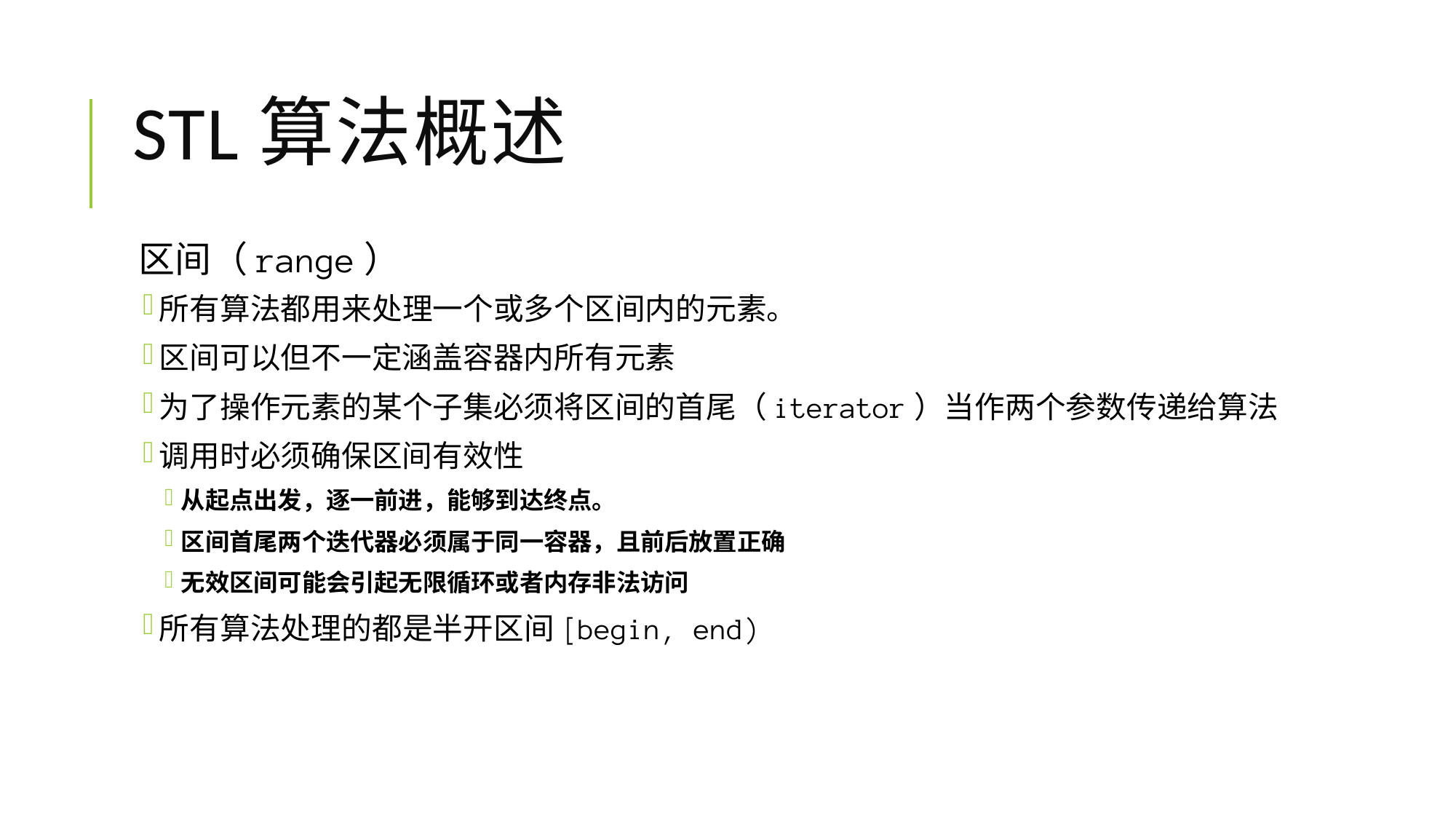

# STL算法概述
区间（range）
所有算法都用来处理一个或多个区间内的元素。
区间可以但不一定涵盖容器内所有元素
为了操作元素的某个子集必须将区间的首尾（iterator）当作两个参数传递给算法
调用时必须确保区间有效性
从起点出发，逐一前进，能够到达终点。
区间首尾两个迭代器必须属于同一容器，且前后放置正确
无效区间可能会引起无限循环或者内存非法访问
所有算法处理的都是半开区间[begin, end)